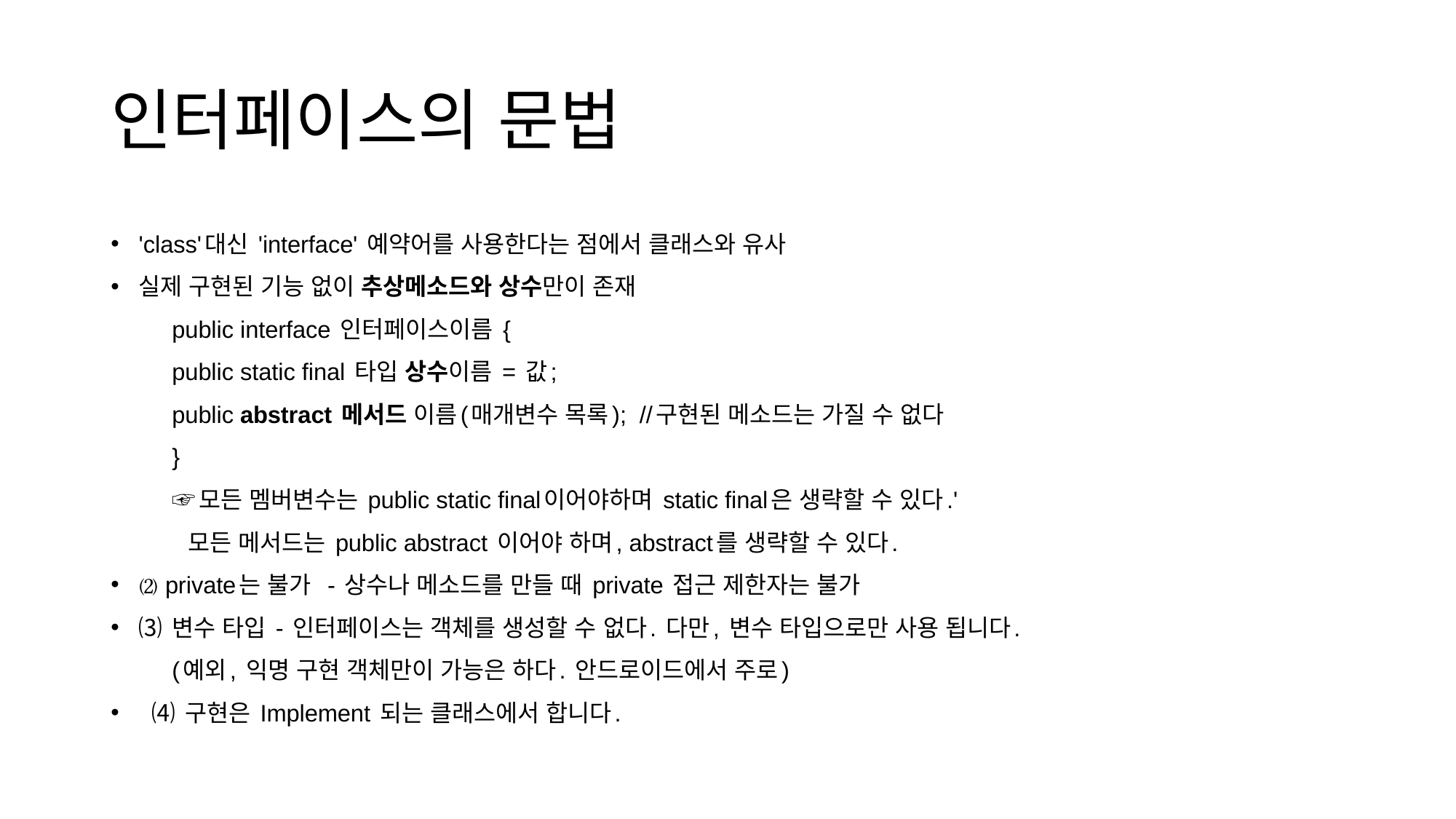

# 인터페이스의 문법
'class'대신 'interface' 예약어를 사용한다는 점에서 클래스와 유사
실제 구현된 기능 없이 추상메소드와 상수만이 존재
	public interface 인터페이스이름 {
		public static final 타입 상수이름 = 값;
		public abstract 메서드 이름(매개변수 목록);  //구현된 메소드는 가질 수 없다
	}
	☞모든 멤버변수는 public static final이어야하며 static final은 생략할 수 있다.'
	  모든 메서드는 public abstract 이어야 하며, abstract를 생략할 수 있다.
⑵ private는 불가  - 상수나 메소드를 만들 때 private 접근 제한자는 불가
⑶ 변수 타입 - 인터페이스는 객체를 생성할 수 없다. 다만, 변수 타입으로만 사용 됩니다.
		(예외, 익명 구현 객체만이 가능은 하다. 안드로이드에서 주로)
  ⑷ 구현은 Implement 되는 클래스에서 합니다.